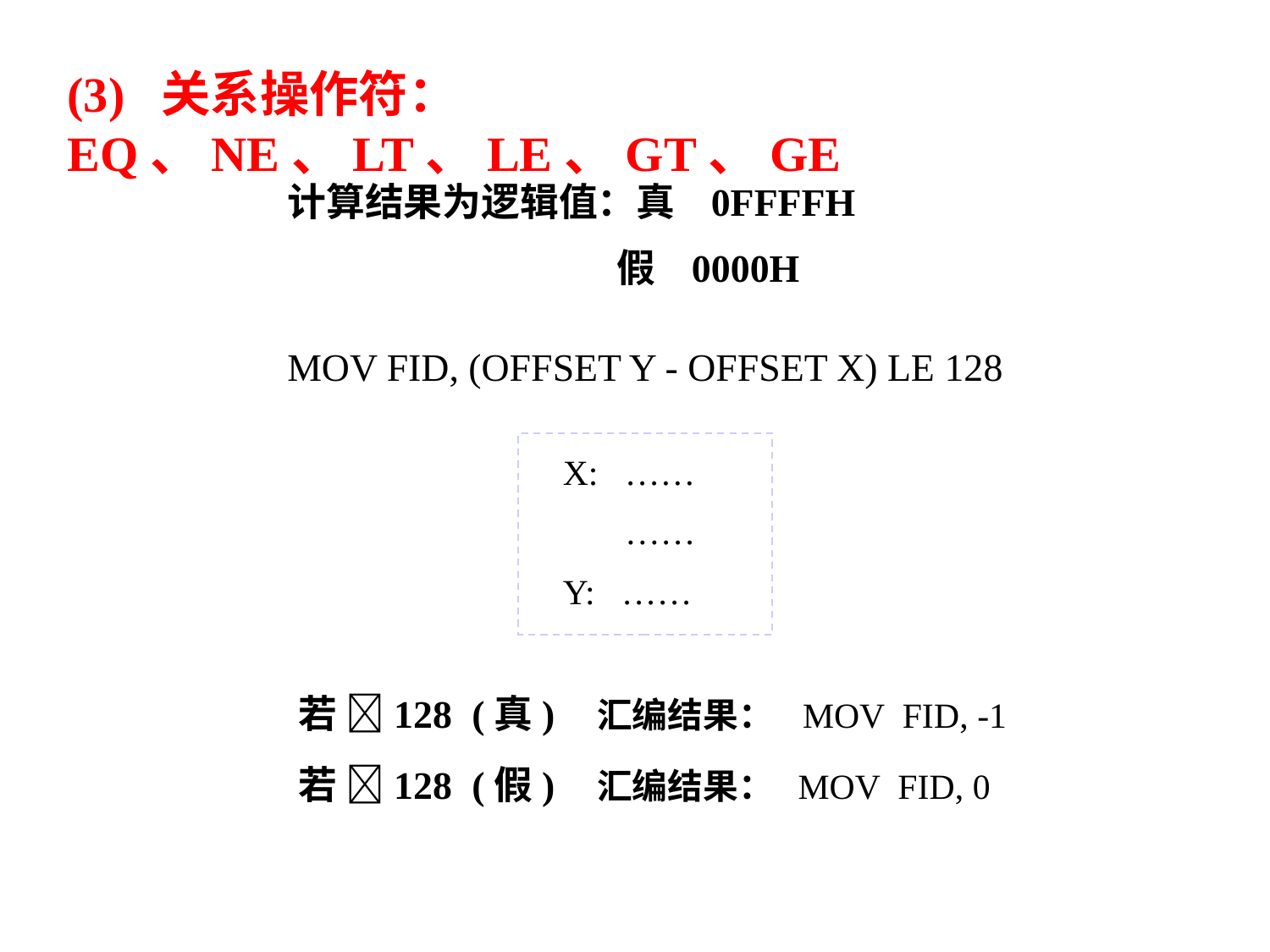

(3)  关系操作符： EQ、NE、LT、LE、GT、GE
计算结果为逻辑值：真   0FFFFH
                                    假   0000H
MOV FID, (OFFSET Y - OFFSET X) LE 128

X:   ……
       ……
Y:   ……
若 ≤128  (真)   汇编结果：  MOV  FID, -1
若 >128  (假)   汇编结果：  MOV  FID, 0